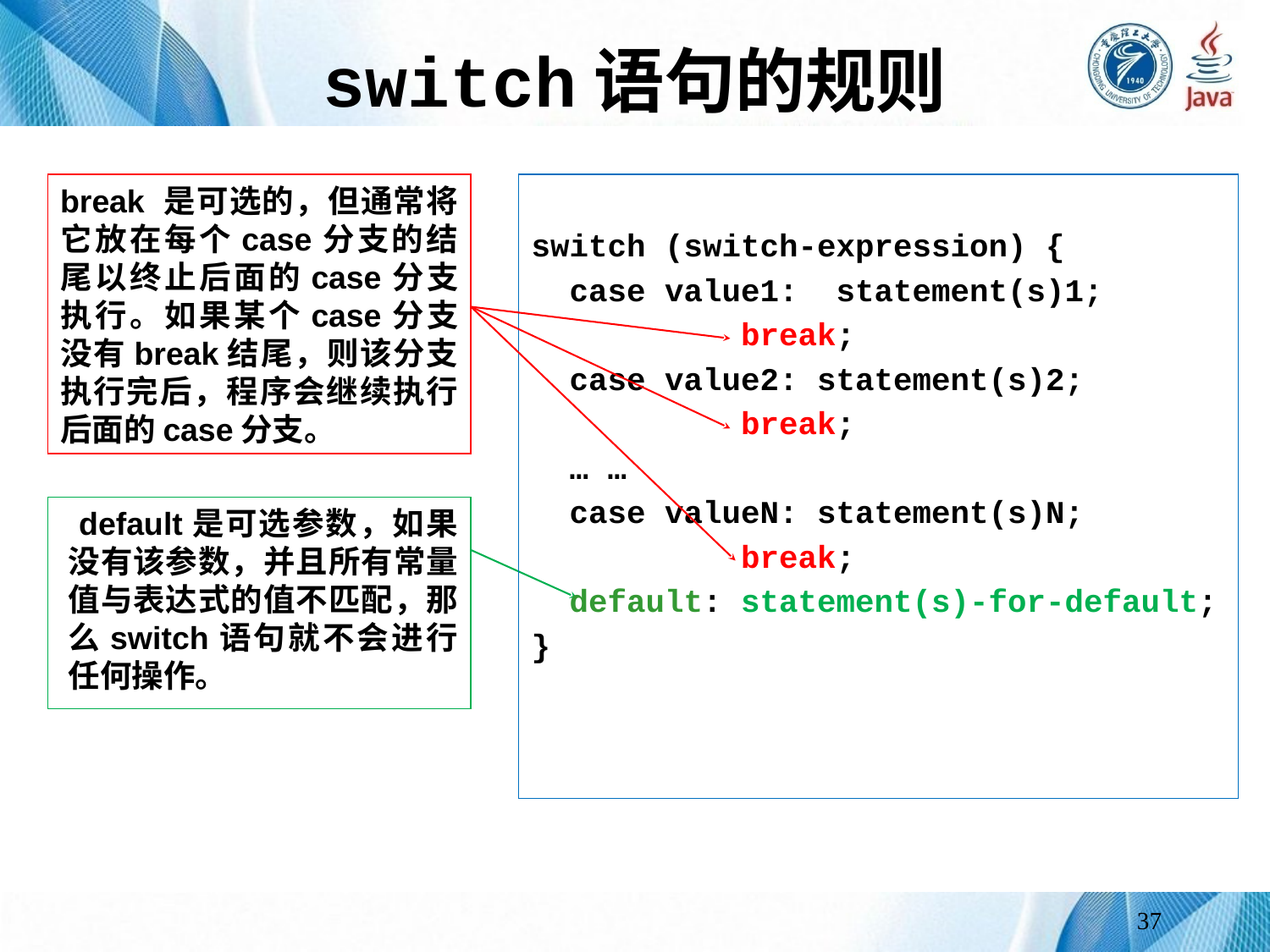

# switch语句的规则
break 是可选的，但通常将它放在每个case分支的结尾以终止后面的case分支执行。如果某个case分支没有break结尾，则该分支执行完后，程序会继续执行后面的case分支。

switch (switch-expression) {
  case value1:  statement(s)1;
           break;
  case value2: statement(s)2;
           break;
  … …
  case valueN: statement(s)N;
           break;
  default: statement(s)-for-default;
}
	 default是可选参数，如果没有该参数，并且所有常量值与表达式的值不匹配，那么switch语句就不会进行任何操作。

37